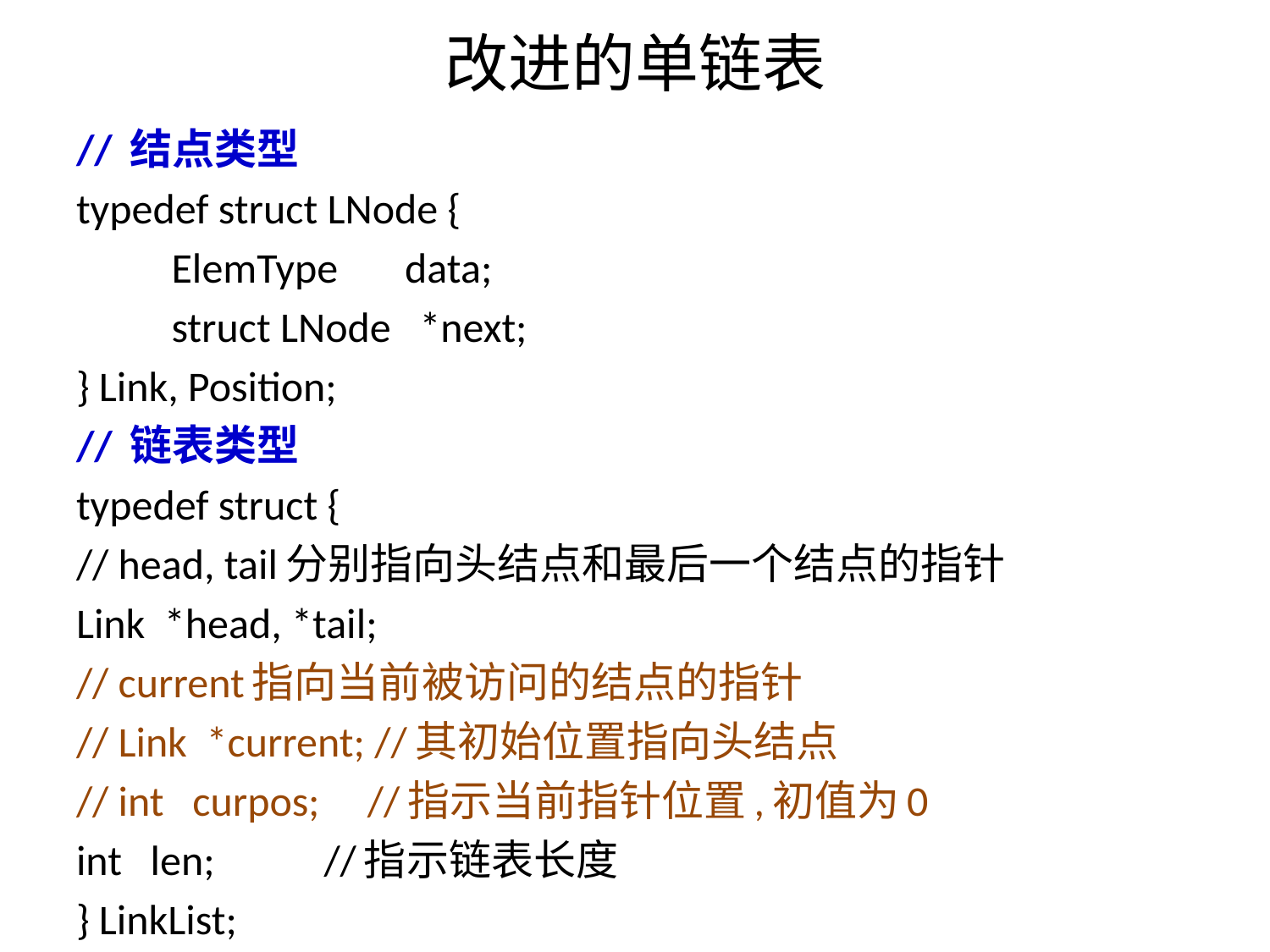

# 改进的单链表
// 结点类型
typedef struct LNode {
	ElemType       data;
	struct LNode   *next;
} Link, Position;
// 链表类型
typedef struct {
// head, tail分别指向头结点和最后一个结点的指针
Link  *head, *tail;
// current指向当前被访问的结点的指针
// Link  *current; //其初始位置指向头结点
// int   curpos;     //指示当前指针位置,初值为0
int   len; 	      //指示链表长度
} LinkList;